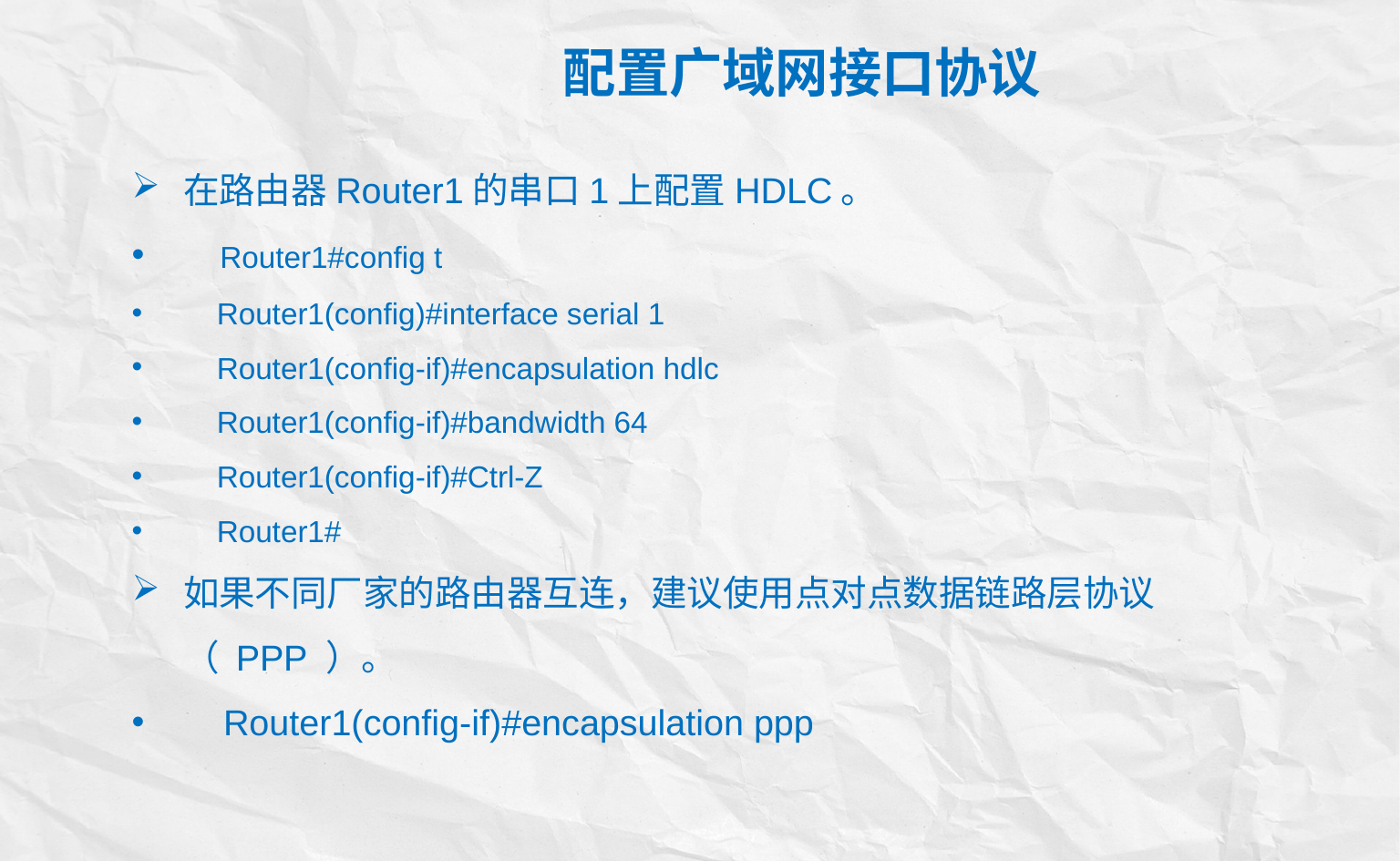

配置广域网接口协议
在路由器Router1的串口1上配置HDLC。
    Router1#config t
    Router1(config)#interface serial 1
    Router1(config-if)#encapsulation hdlc
    Router1(config-if)#bandwidth 64
    Router1(config-if)#Ctrl-Z
    Router1#
如果不同厂家的路由器互连，建议使用点对点数据链路层协议（ PPP ）。
    Router1(config-if)#encapsulation ppp

9